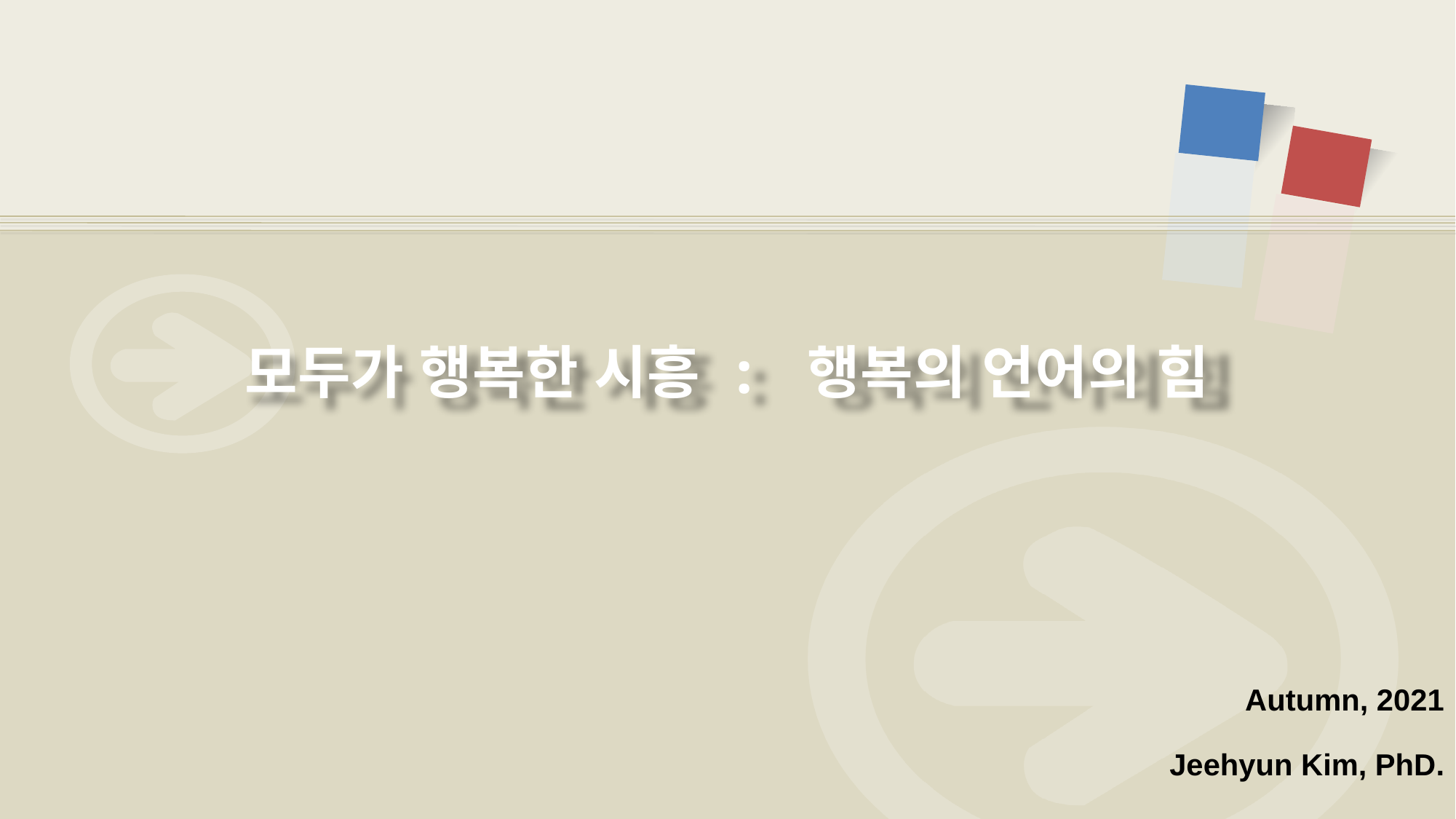

# 모두가 행복한 시흥 : 행복의 언어의 힘
Autumn, 2021
Jeehyun Kim, PhD.